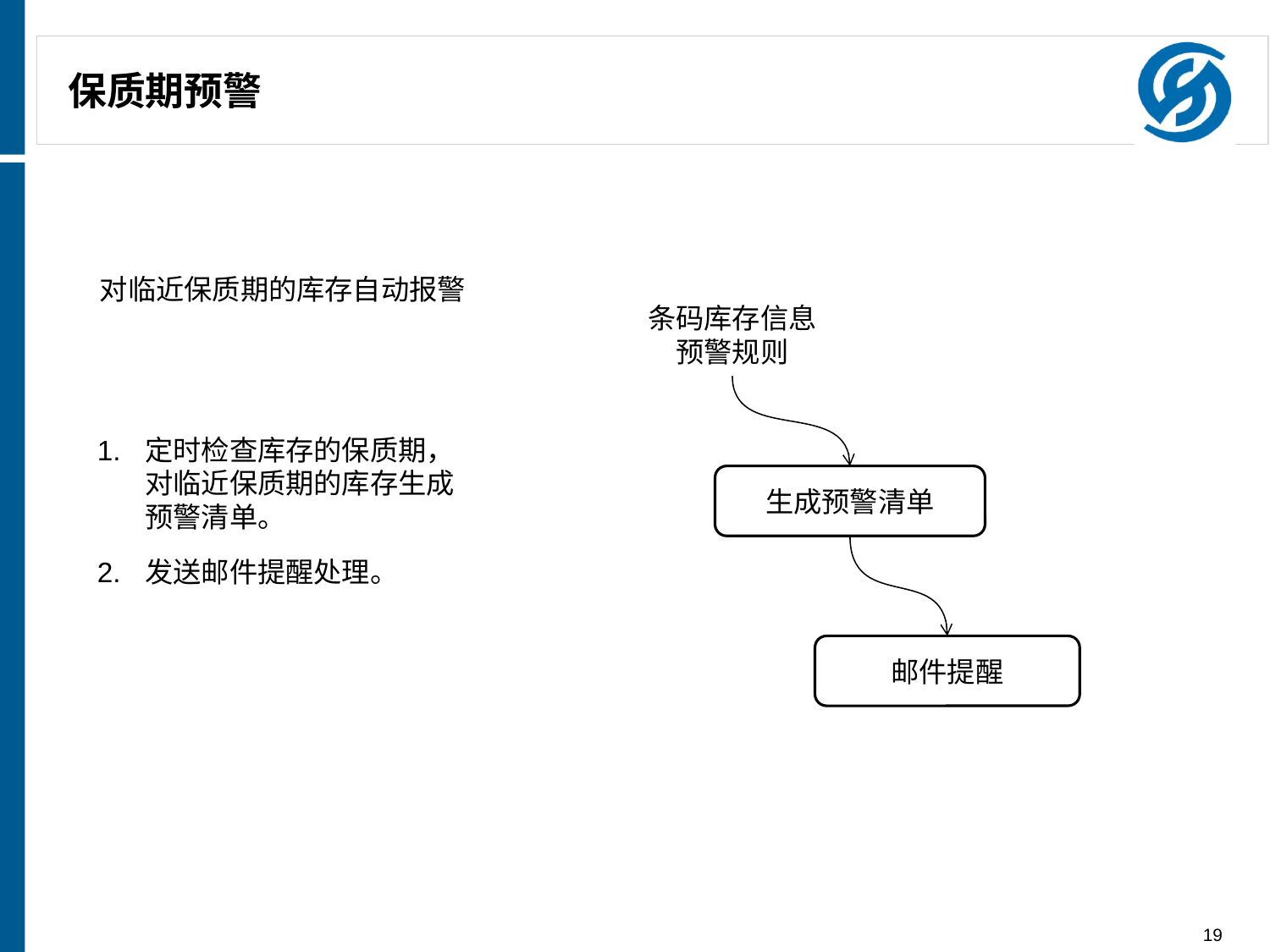

# 保质期预警
对临近保质期的库存自动报警
条码库存信息
预警规则
定时检查库存的保质期，对临近保质期的库存生成预警清单。
发送邮件提醒处理。
生成预警清单
邮件提醒
19